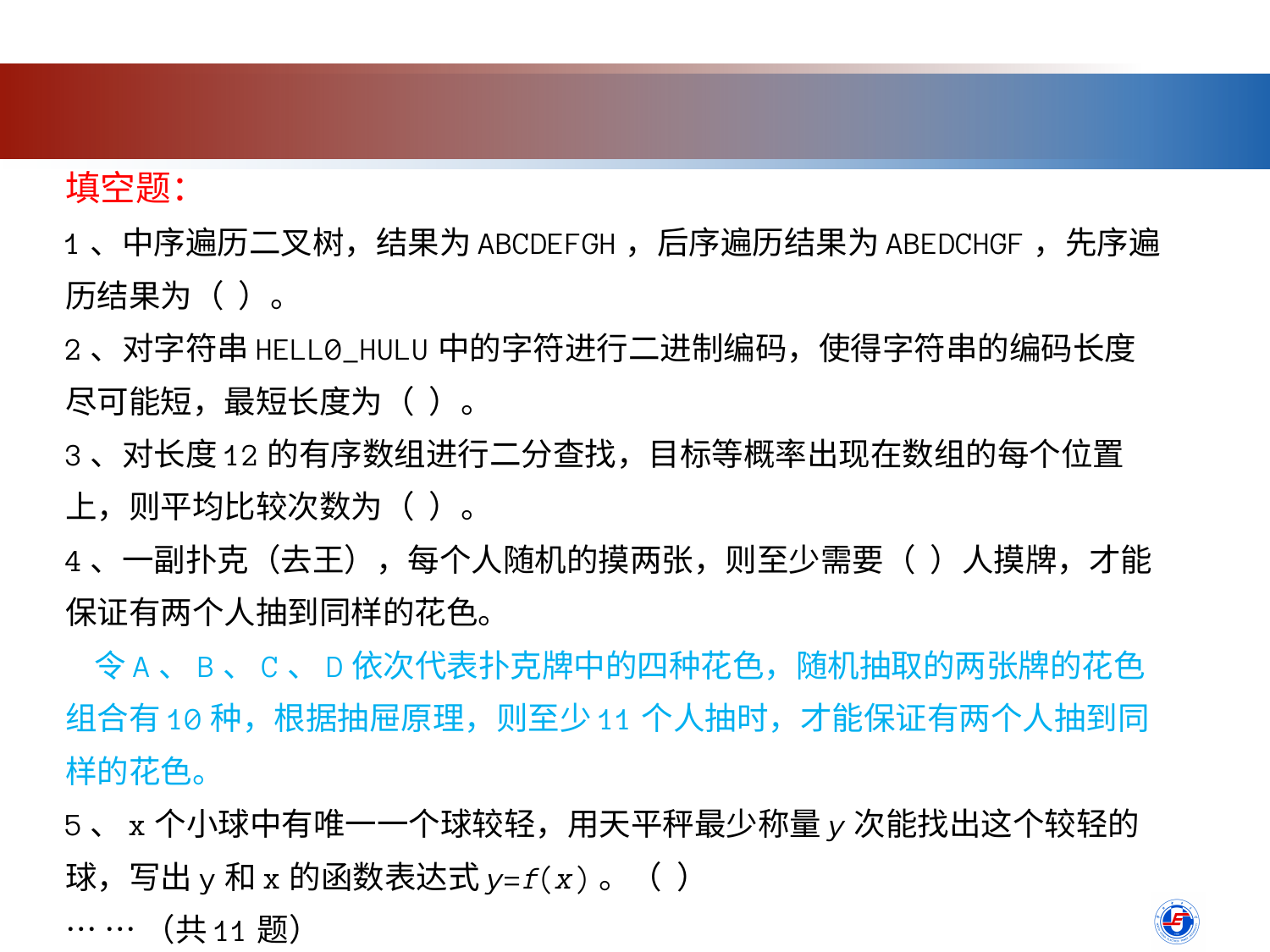

填空题：
1、中序遍历二叉树，结果为ABCDEFGH，后序遍历结果为ABEDCHGF，先序遍历结果为（  ）。
2、对字符串HELL0_HULU中的字符进行二进制编码，使得字符串的编码长度尽可能短，最短长度为（  ）。
3、对长度12的有序数组进行二分查找，目标等概率出现在数组的每个位置上，则平均比较次数为（  ）。
4、一副扑克（去王），每个人随机的摸两张，则至少需要（  ）人摸牌，才能保证有两个人抽到同样的花色。
   令A、B、C、D依次代表扑克牌中的四种花色，随机抽取的两张牌的花色组合有10种，根据抽屉原理，则至少11个人抽时，才能保证有两个人抽到同样的花色。
5、x个小球中有唯一一个球较轻，用天平秤最少称量y次能找出这个较轻的球，写出y和x的函数表达式y=f(x)。（  ）
… …（共11题）